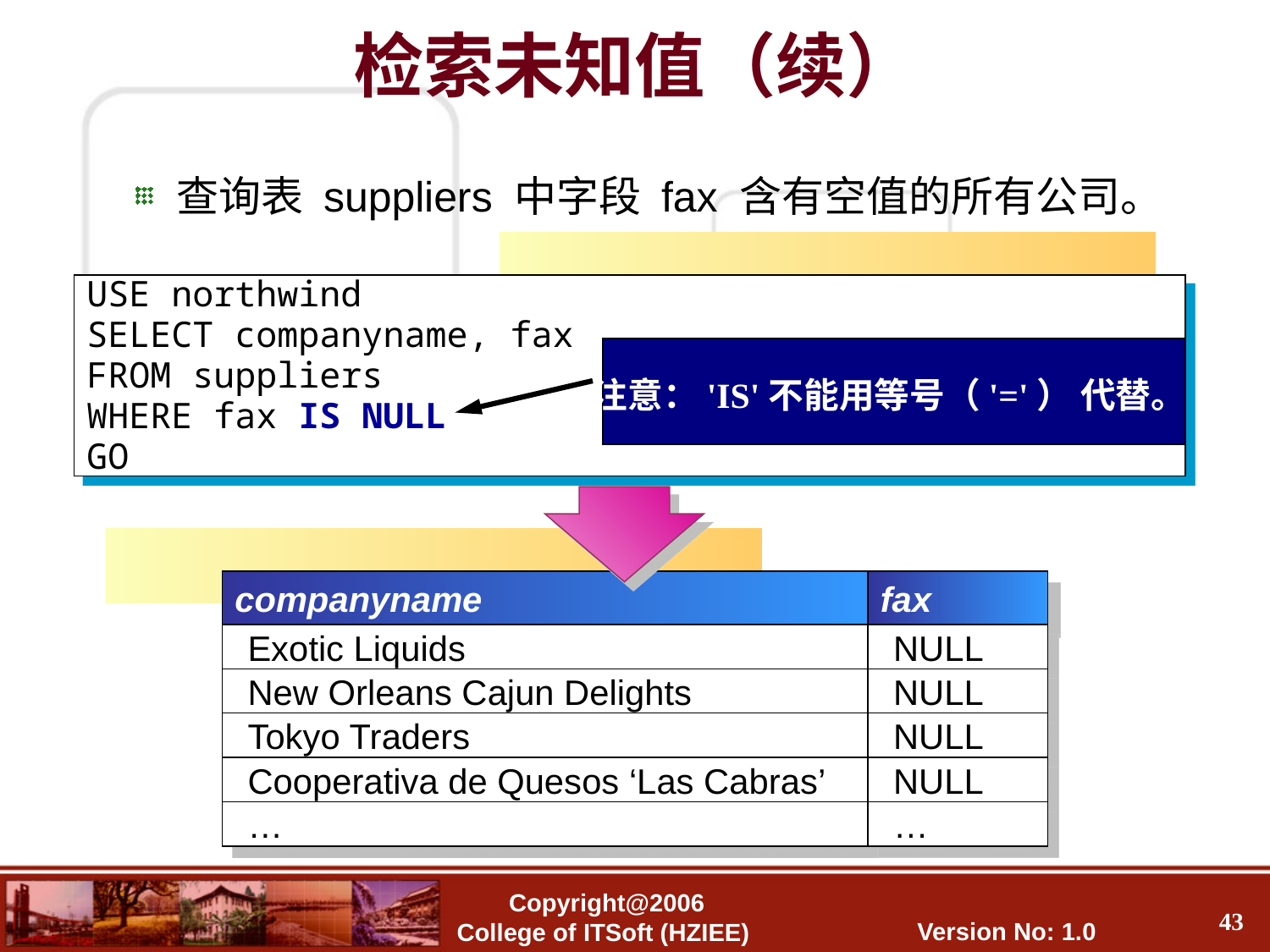

检索未知值（续）
查询表 suppliers 中字段 fax 含有空值的所有公司。

USE northwind
SELECT companyname, fax
FROM suppliers
WHERE fax IS NULL
GO
注意：'IS'不能用等号（'='） 代替。

companyname
fax
Exotic Liquids
NULL
New Orleans Cajun Delights
NULL
Tokyo Traders
NULL
Cooperativa de Quesos ‘Las Cabras’
NULL
…
…